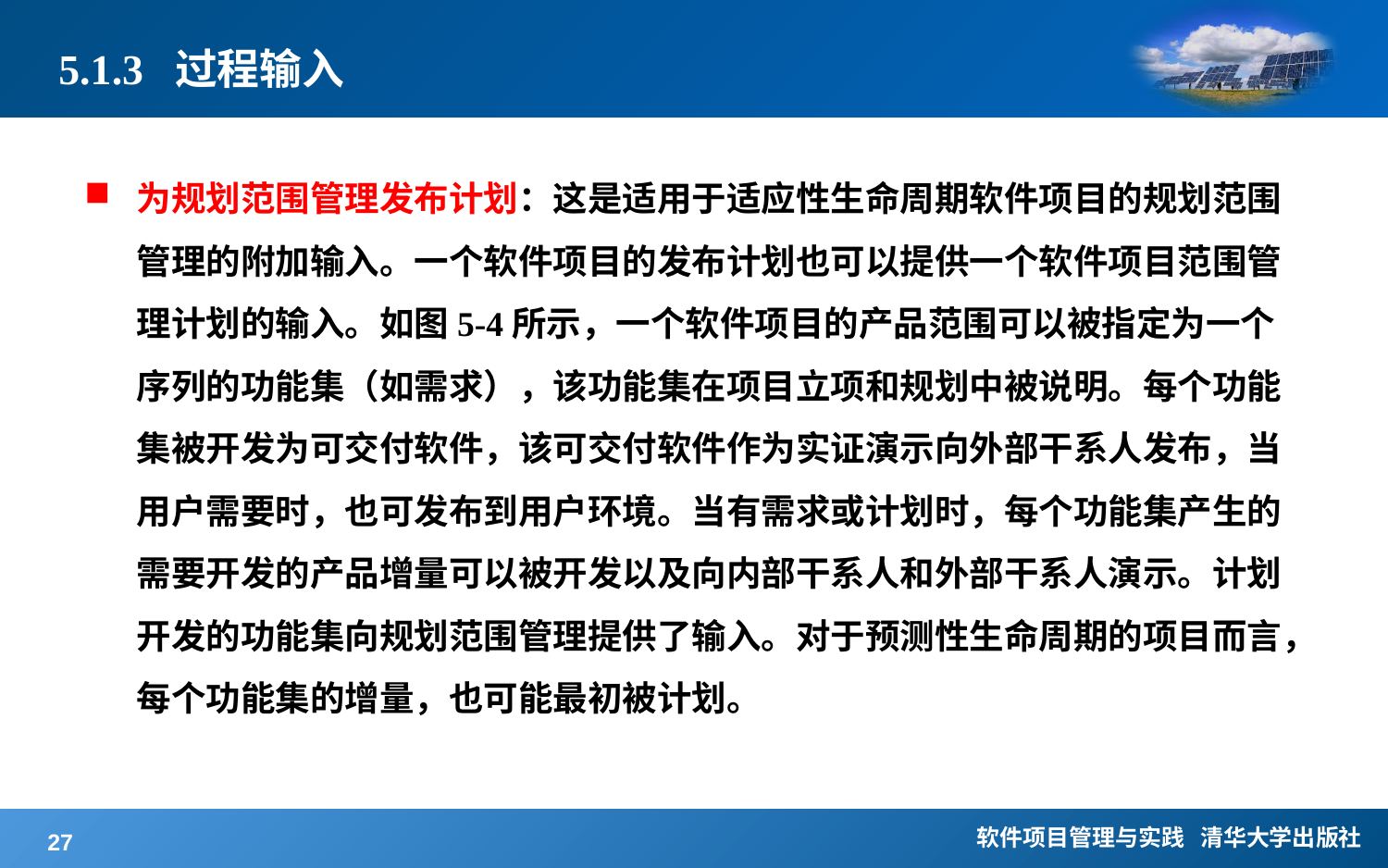

# 5.1.3  过程输入
为规划范围管理发布计划：这是适用于适应性生命周期软件项目的规划范围管理的附加输入。一个软件项目的发布计划也可以提供一个软件项目范围管理计划的输入。如图5-4所示，一个软件项目的产品范围可以被指定为一个序列的功能集（如需求），该功能集在项目立项和规划中被说明。每个功能集被开发为可交付软件，该可交付软件作为实证演示向外部干系人发布，当用户需要时，也可发布到用户环境。当有需求或计划时，每个功能集产生的需要开发的产品增量可以被开发以及向内部干系人和外部干系人演示。计划开发的功能集向规划范围管理提供了输入。对于预测性生命周期的项目而言，每个功能集的增量，也可能最初被计划。